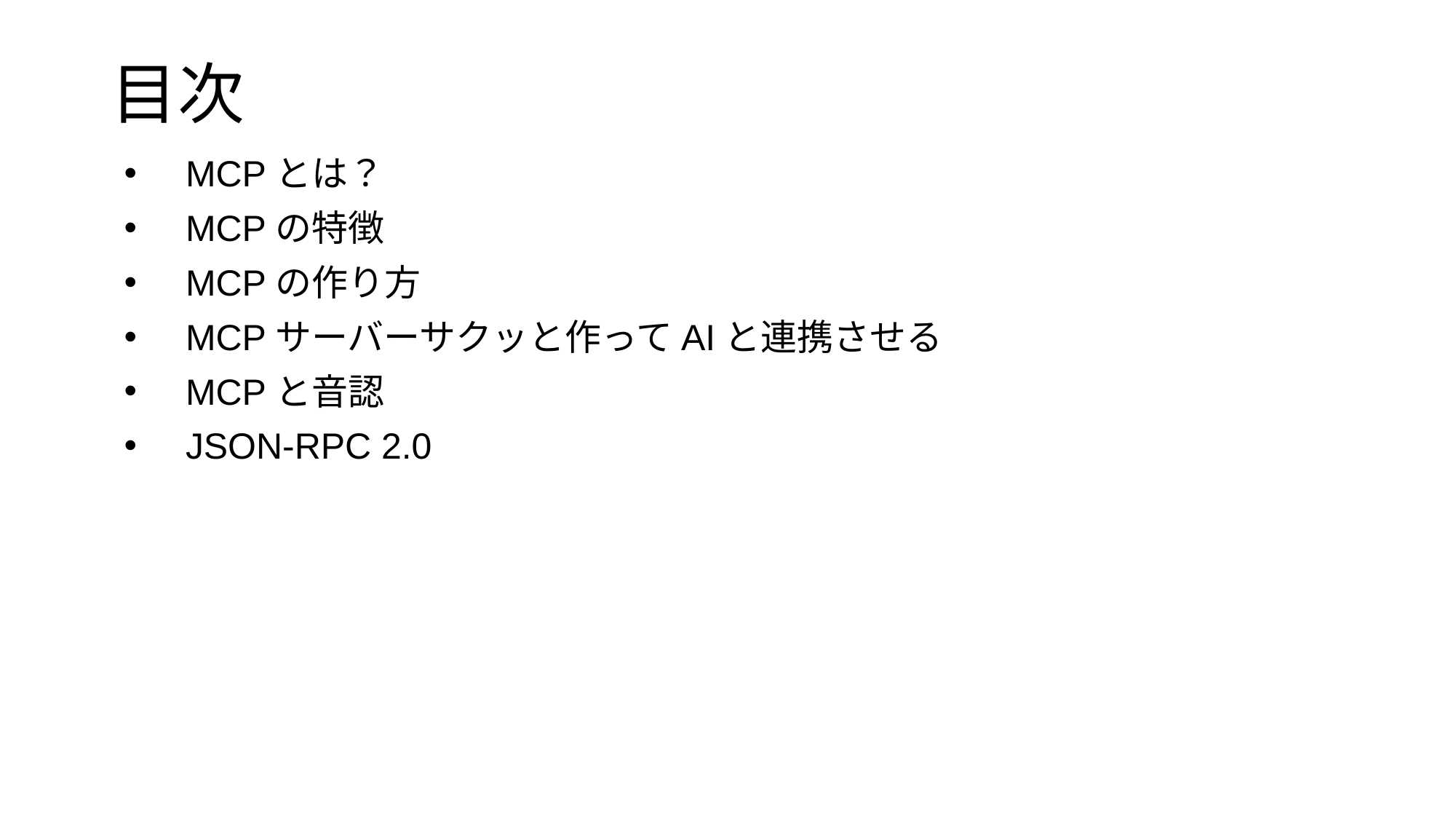

# 目次
MCPとは？
MCPの特徴
MCPの作り方
MCPサーバーサクッと作ってAIと連携させる
MCPと音認
JSON-RPC 2.0